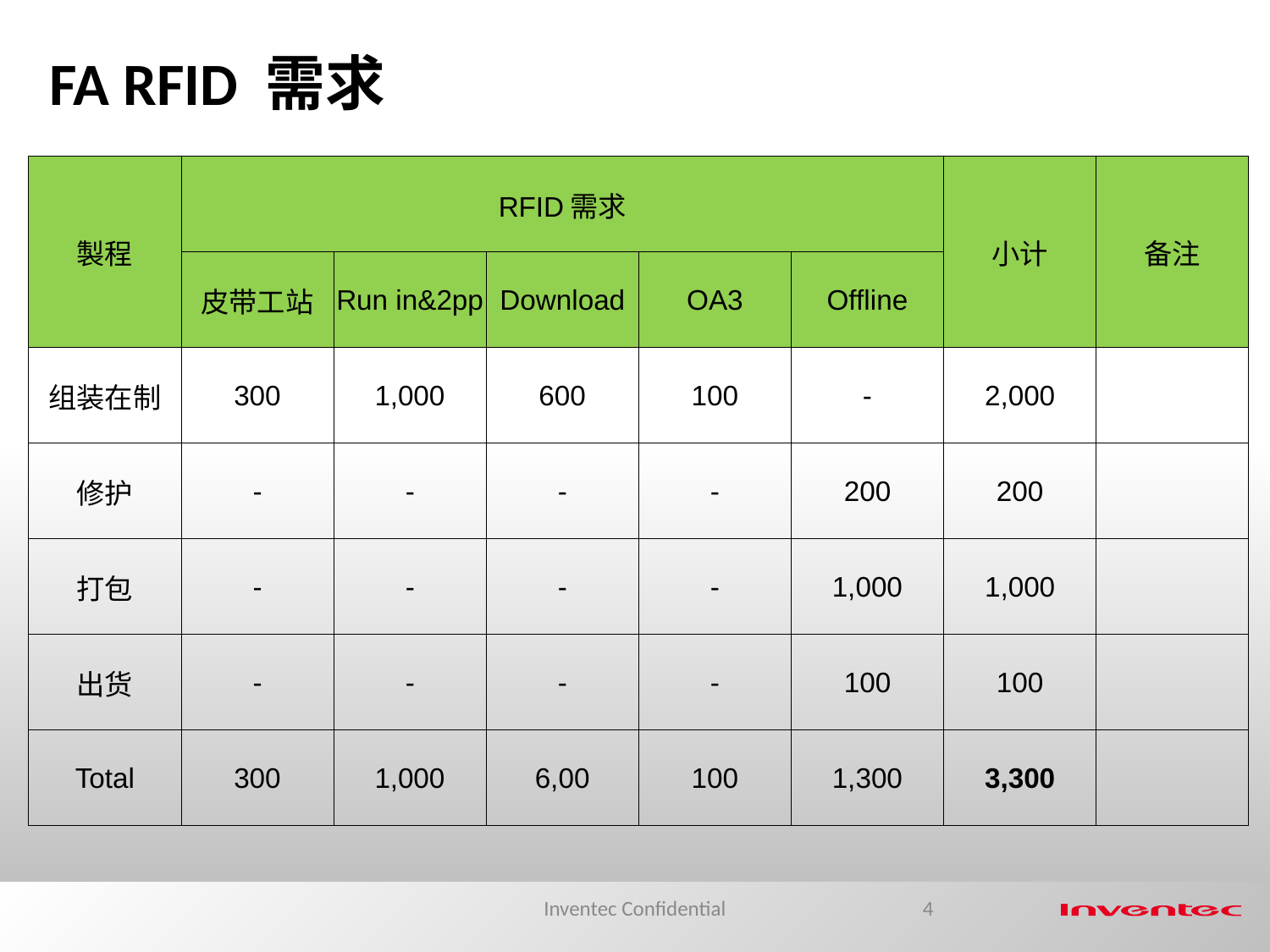

FA RFID 需求
| 製程 | RFID需求 |  |  |  |  | 小计 | 备注 |
| --- | --- | --- | --- | --- | --- | --- | --- |
|  | 皮带工站 | Run in&2pp | Download | OA3 | Offline |  |  |
| 组装在制 | 300 | 1,000 | 600 | 100 | - | 2,000 |  |
| 修护 | - | - | - | - | 200 | 200 |  |
| 打包 | - | - | - | - | 1,000 | 1,000 |  |
| 出货 | - | - | - | - | 100 | 100 |  |
| Total | 300 | 1,000 | 6,00 | 100 | 1,300 | 3,300 |  |
Inventec Confidential
4